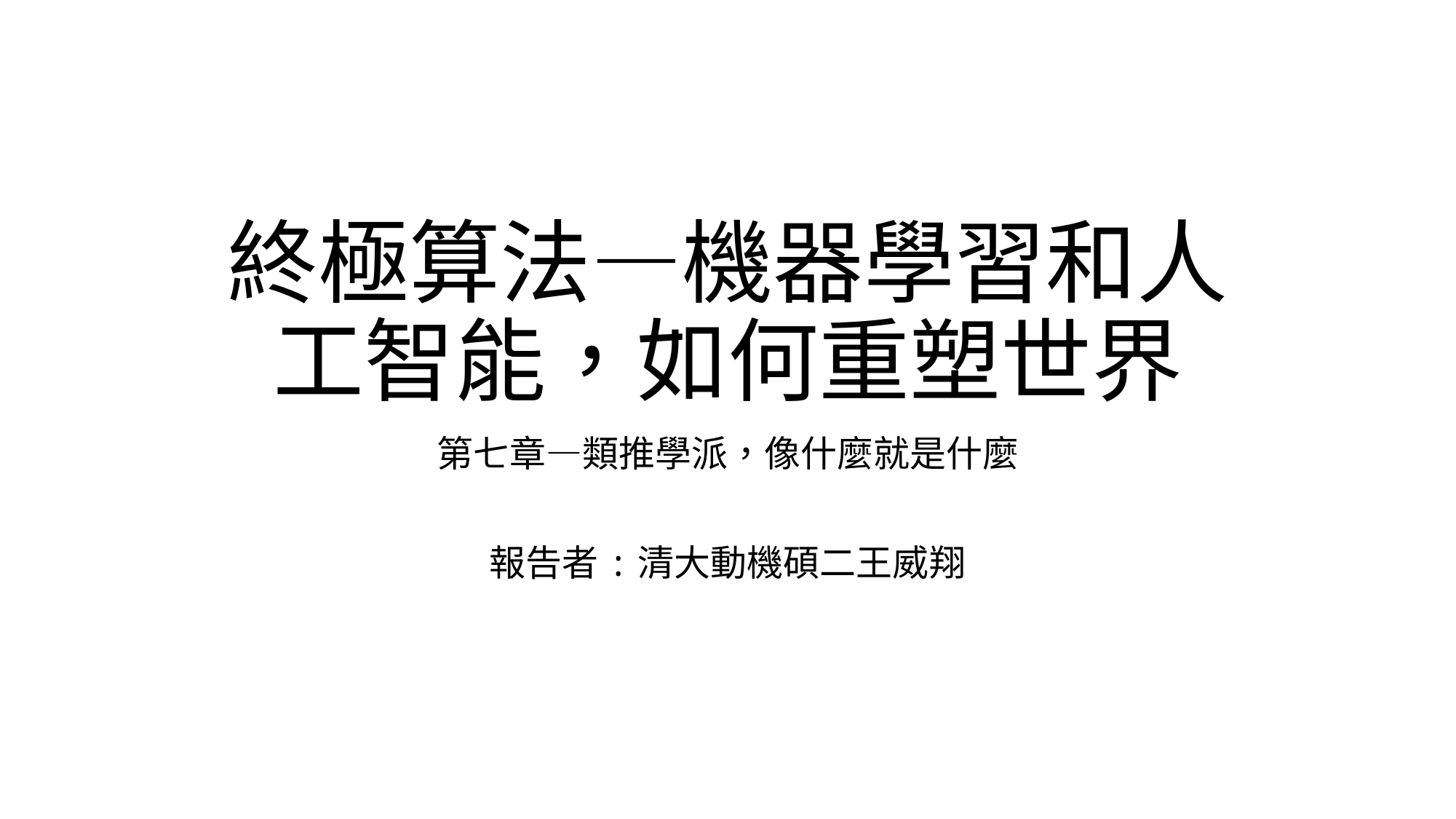

# 終極算法—機器學習和人工智能，如何重塑世界
第七章—類推學派，像什麼就是什麼

報告者:清大動機碩二王威翔